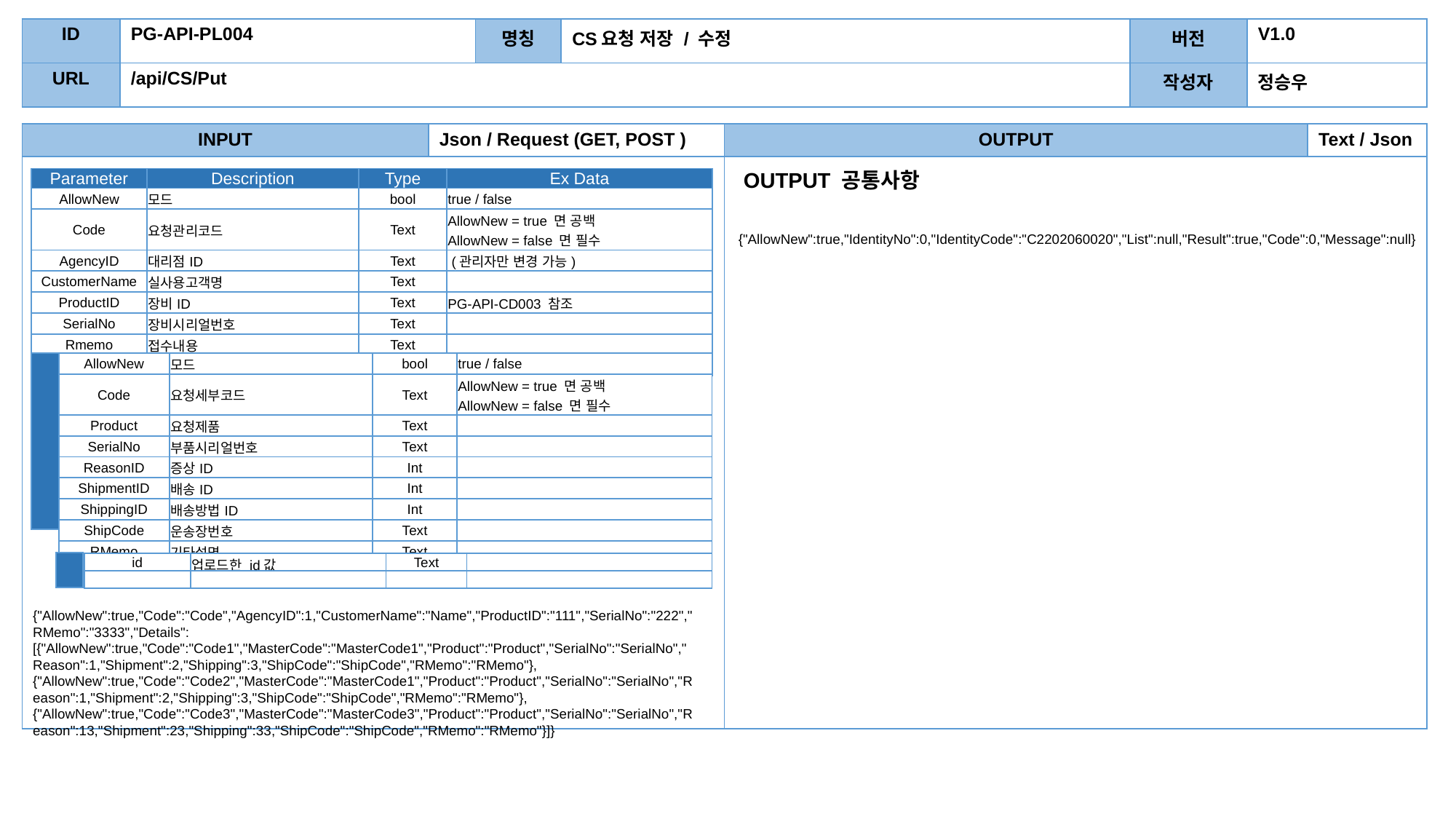

| ID | PG-API-PL004 | 명칭 | CS요청 저장 / 수정 | 버전 | V1.0 |
| --- | --- | --- | --- | --- | --- |
| URL | /api/CS/Put |  |  | 작성자 | 정승우 |
| INPUT | Json / Request (GET, POST ) | OUTPUT | Text / Json |
| --- | --- | --- | --- |
|  |  |  |  |
OUTPUT 공통사항
| Parameter | Description | Type | Ex Data |
| --- | --- | --- | --- |
| AllowNew | 모드 | bool | true / false |
| Code | 요청관리코드 | Text | AllowNew = true 면 공백 AllowNew = false 면 필수 |
| AgencyID | 대리점ID | Text | (관리자만 변경 가능) |
| CustomerName | 실사용고객명 | Text |  |
| ProductID | 장비ID | Text | PG-API-CD003 참조 |
| SerialNo | 장비시리얼번호 | Text |  |
| Rmemo | 접수내용 | Text |  |
| Details | 상세내용 | Array |  |
{"AllowNew":true,"IdentityNo":0,"IdentityCode":"C2202060020","List":null,"Result":true,"Code":0,"Message":null}
|  |
| --- |
| AllowNew | 모드 | bool | true / false |
| --- | --- | --- | --- |
| Code | 요청세부코드 | Text | AllowNew = true 면 공백 AllowNew = false 면 필수 |
| Product | 요청제품 | Text |  |
| SerialNo | 부품시리얼번호 | Text |  |
| ReasonID | 증상ID | Int |  |
| ShipmentID | 배송ID | Int |  |
| ShippingID | 배송방법ID | Int |  |
| ShipCode | 운송장번호 | Text |  |
| RMemo | 기타설명 | Text |  |
| Files | 업로드파일내역 | Array |  |
|  |
| --- |
| id | 업로드한 id값 | Text |  |
| --- | --- | --- | --- |
|  |  |  |  |
{"AllowNew":true,"Code":"Code","AgencyID":1,"CustomerName":"Name","ProductID":"111","SerialNo":"222","RMemo":"3333","Details":[{"AllowNew":true,"Code":"Code1","MasterCode":"MasterCode1","Product":"Product","SerialNo":"SerialNo","Reason":1,"Shipment":2,"Shipping":3,"ShipCode":"ShipCode","RMemo":"RMemo"},{"AllowNew":true,"Code":"Code2","MasterCode":"MasterCode1","Product":"Product","SerialNo":"SerialNo","Reason":1,"Shipment":2,"Shipping":3,"ShipCode":"ShipCode","RMemo":"RMemo"},{"AllowNew":true,"Code":"Code3","MasterCode":"MasterCode3","Product":"Product","SerialNo":"SerialNo","Reason":13,"Shipment":23,"Shipping":33,"ShipCode":"ShipCode","RMemo":"RMemo"}]}